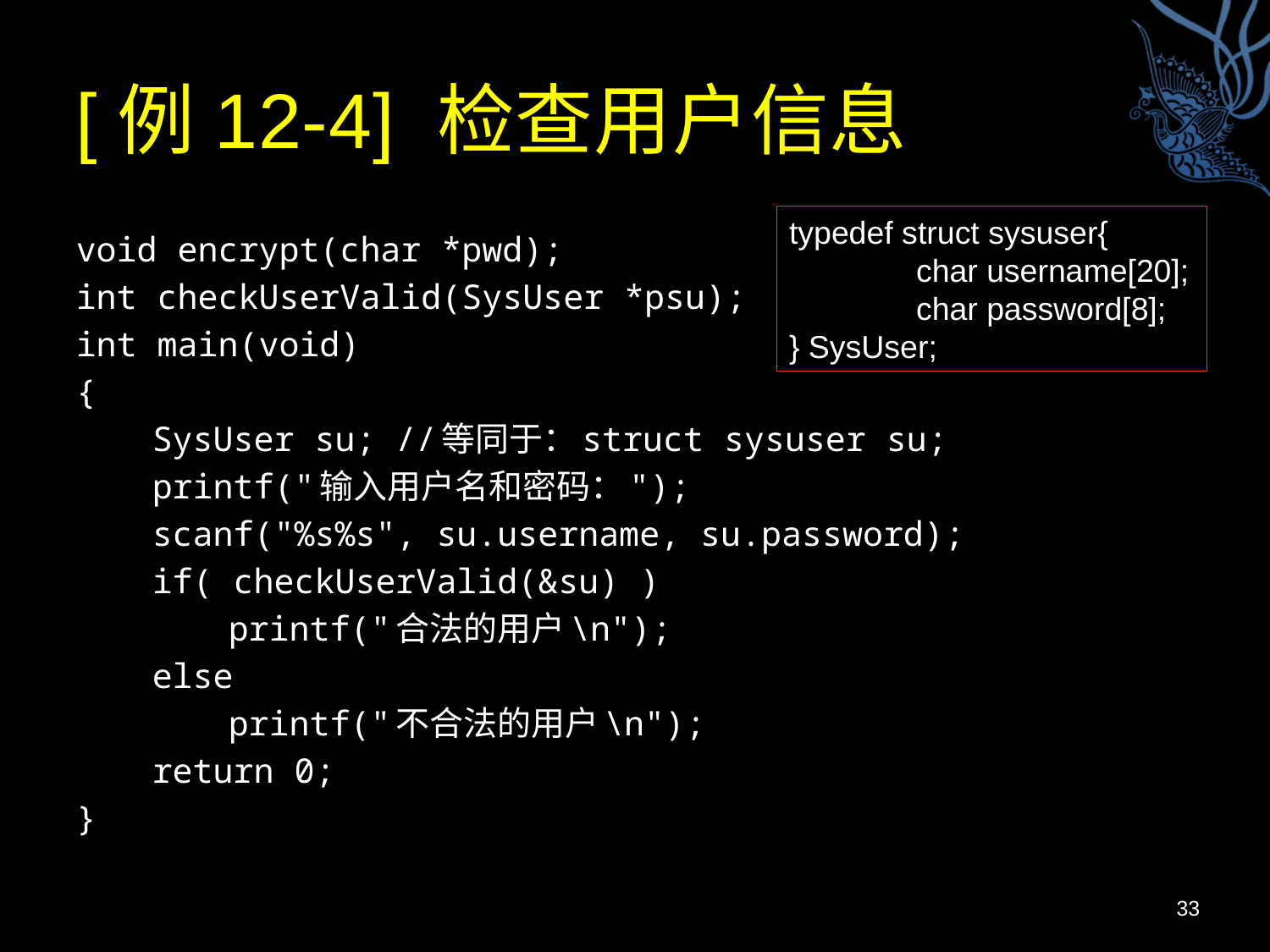

# [例12-4] 检查用户信息
typedef struct sysuser{
	char username[20];
	char password[8];
} SysUser;
void encrypt(char *pwd);
int checkUserValid(SysUser *psu);
int main(void)
{
	SysUser su; //等同于：struct sysuser su;
	printf("输入用户名和密码：");
	scanf("%s%s", su.username, su.password);
	if( checkUserValid(&su) )
		printf("合法的用户\n");
	else
		printf("不合法的用户\n");
	return 0;
}
33